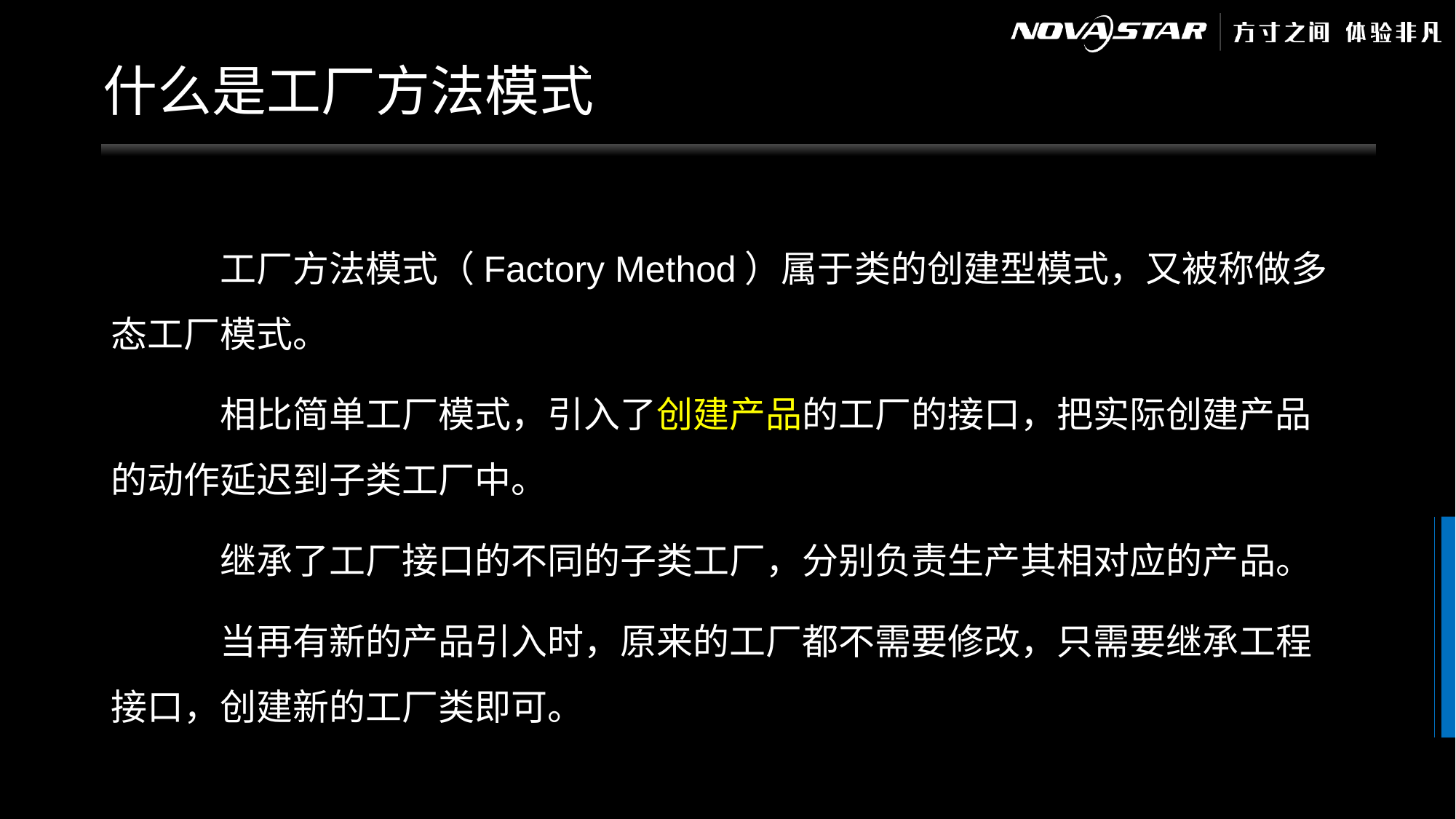

# 什么是工厂方法模式

	工厂方法模式（Factory Method）属于类的创建型模式，又被称做多态工厂模式。
	相比简单工厂模式，引入了创建产品的工厂的接口，把实际创建产品的动作延迟到子类工厂中。
	继承了工厂接口的不同的子类工厂，分别负责生产其相对应的产品。
	当再有新的产品引入时，原来的工厂都不需要修改，只需要继承工程接口，创建新的工厂类即可。